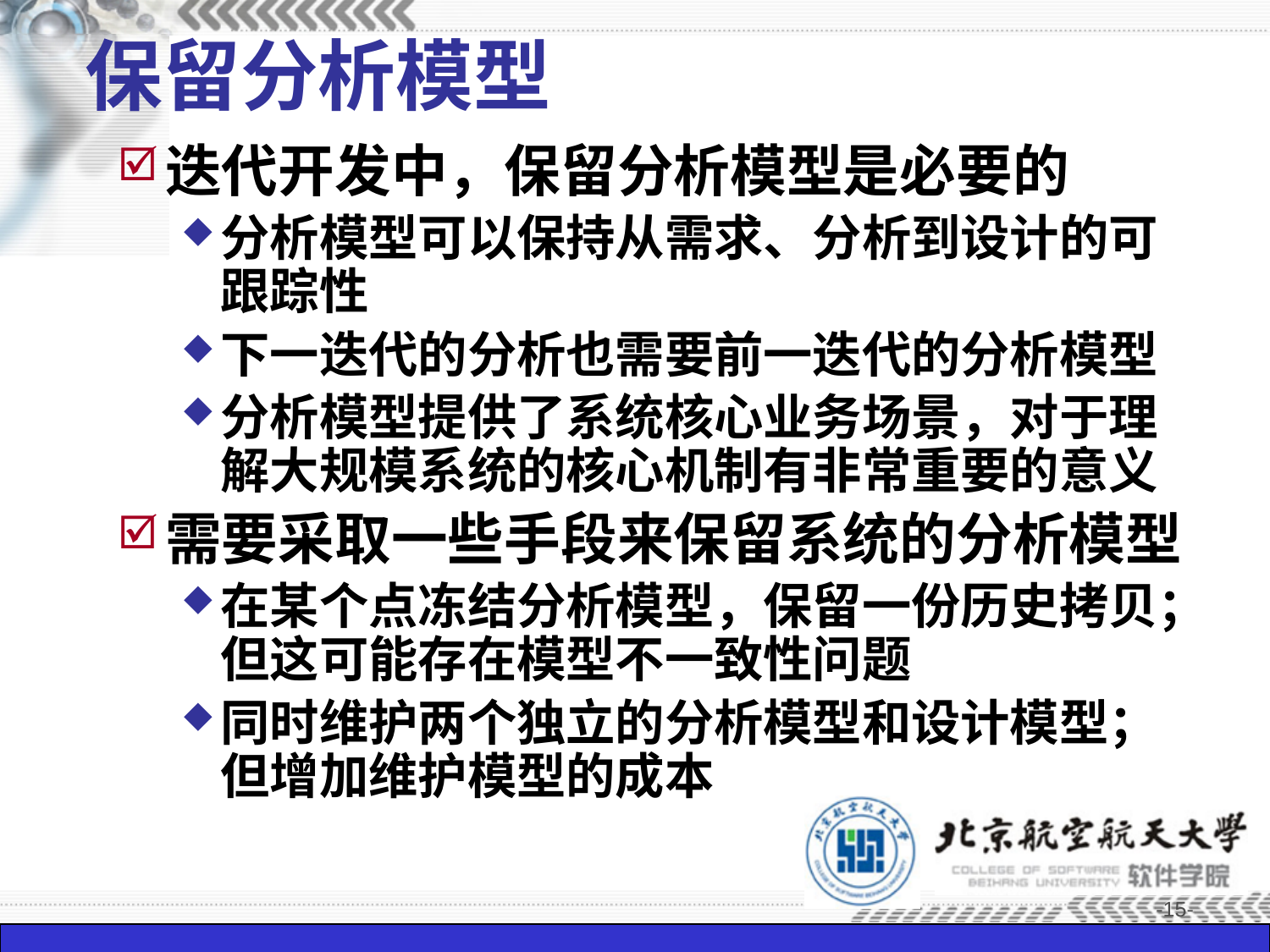

# 保留分析模型
迭代开发中，保留分析模型是必要的
分析模型可以保持从需求、分析到设计的可跟踪性
下一迭代的分析也需要前一迭代的分析模型
分析模型提供了系统核心业务场景，对于理解大规模系统的核心机制有非常重要的意义
需要采取一些手段来保留系统的分析模型
在某个点冻结分析模型，保留一份历史拷贝；但这可能存在模型不一致性问题
同时维护两个独立的分析模型和设计模型；但增加维护模型的成本
-15-